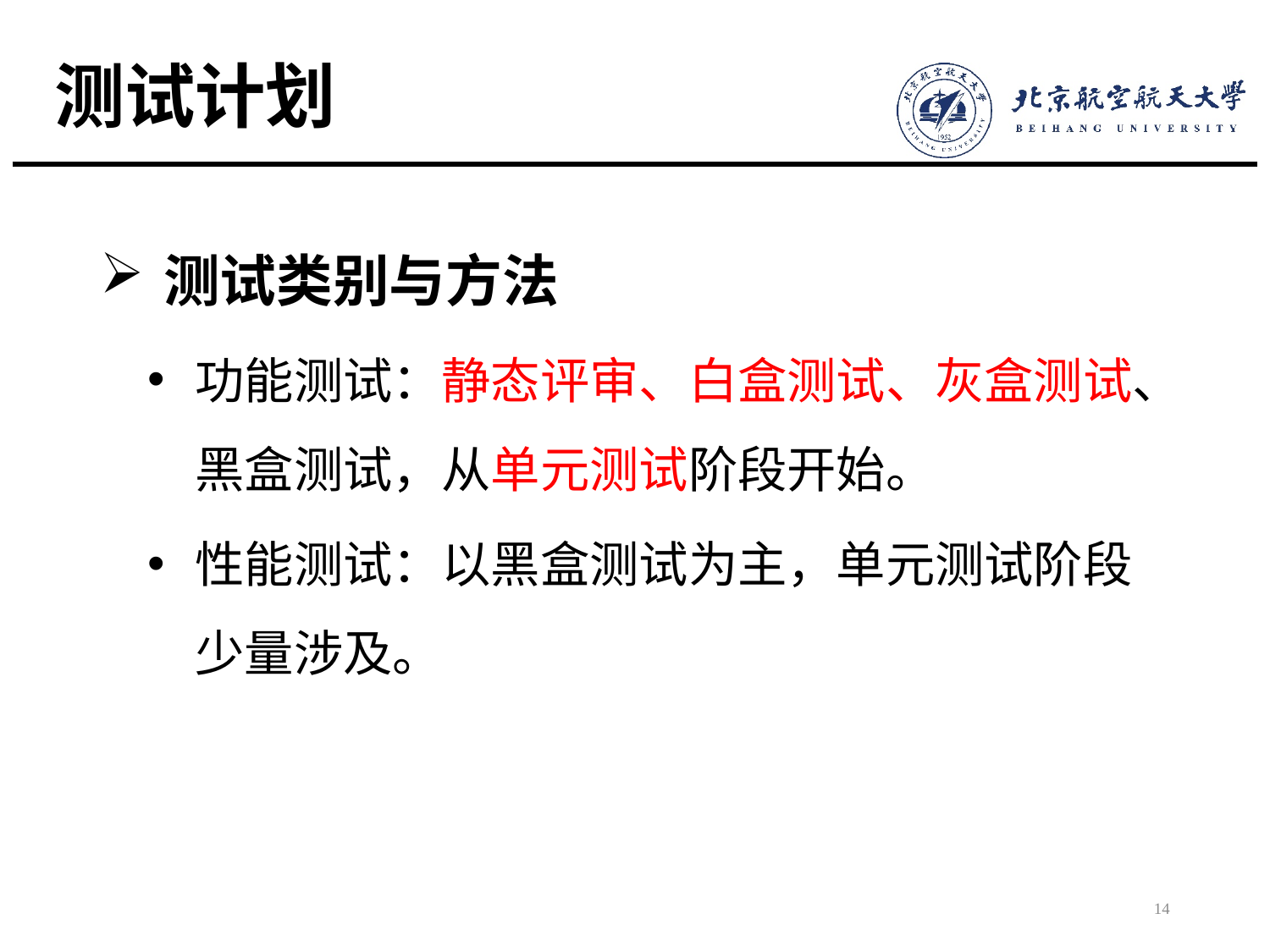

# 测试计划
测试类别与方法
功能测试：静态评审、白盒测试、灰盒测试、黑盒测试，从单元测试阶段开始。
性能测试：以黑盒测试为主，单元测试阶段少量涉及。
14